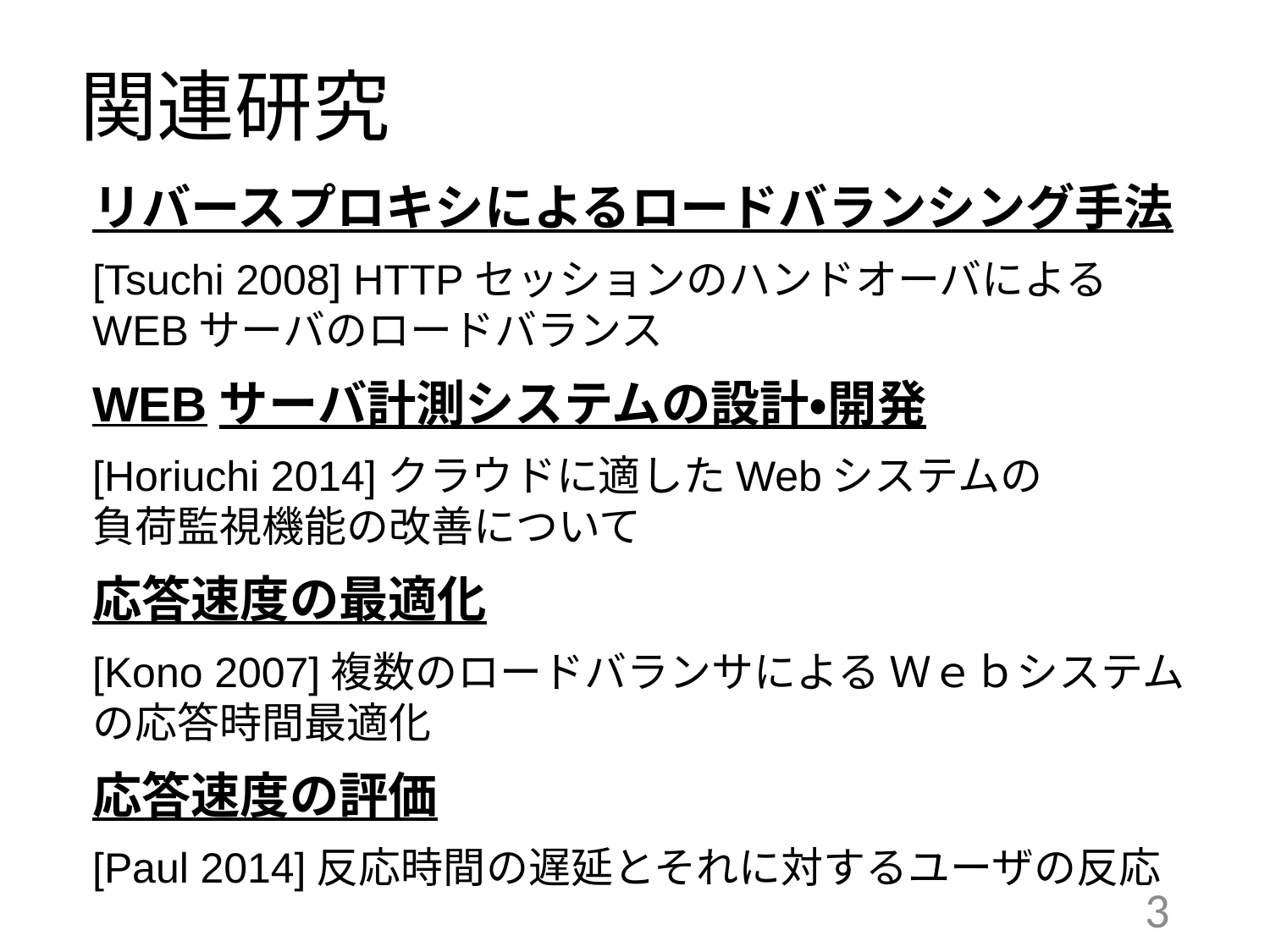

# 関連研究
リバースプロキシによるロードバランシング手法
[Tsuchi 2008] HTTPセッションのハンドオーバによる
WEBサーバのロードバランス
WEBサーバ計測システムの設計・開発
[Horiuchi 2014]クラウドに適したWebシステムの
負荷監視機能の改善について
応答速度の最適化
[Kono 2007]複数のロードバランサによる Ｗｅｂシステムの応答時間最適化
応答速度の評価
[Paul 2014]反応時間の遅延とそれに対するユーザの反応
3